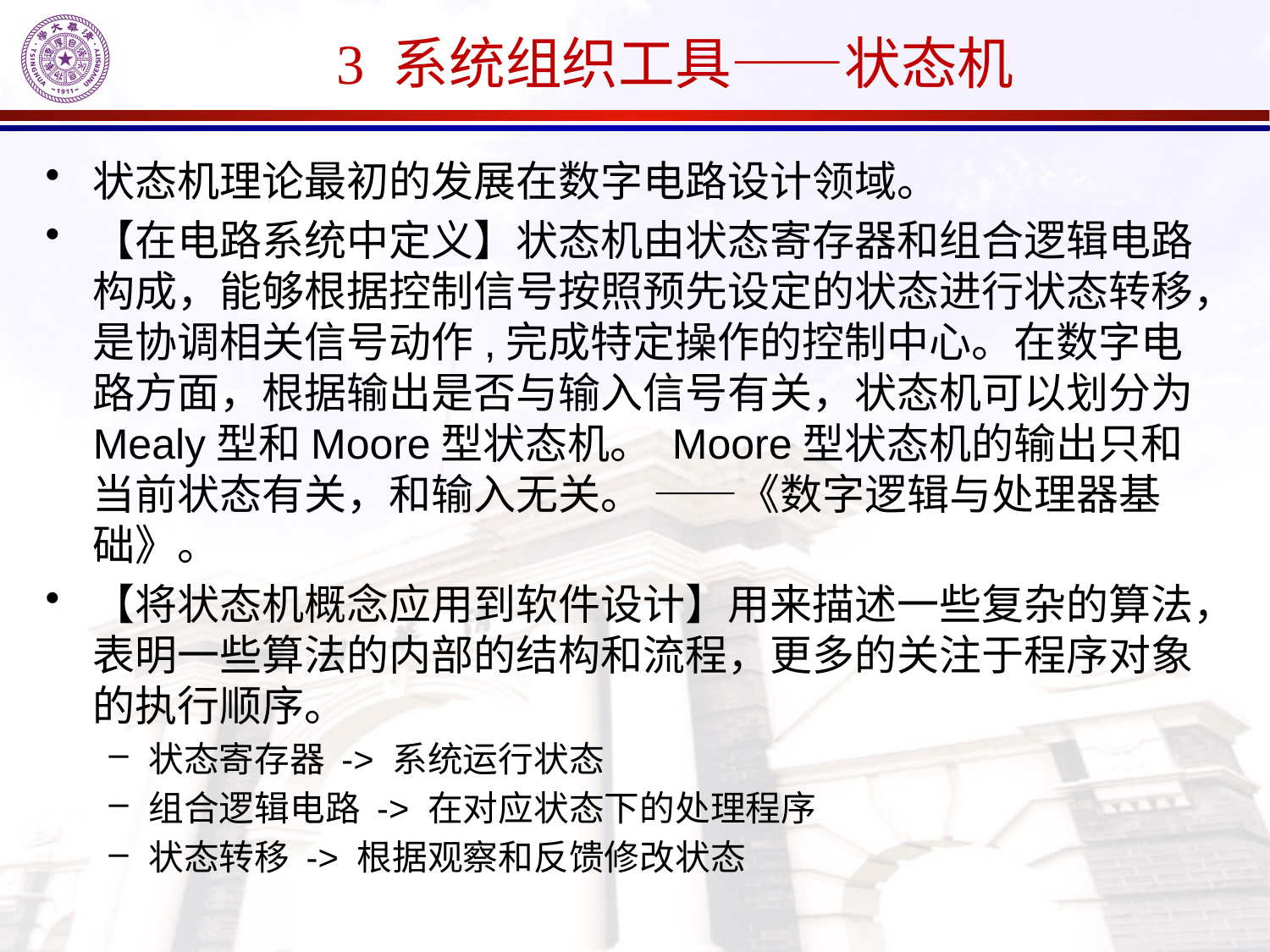

# 3 系统组织工具——状态机
状态机理论最初的发展在数字电路设计领域。
【在电路系统中定义】状态机由状态寄存器和组合逻辑电路构成，能够根据控制信号按照预先设定的状态进行状态转移，是协调相关信号动作,完成特定操作的控制中心。在数字电路方面，根据输出是否与输入信号有关，状态机可以划分为Mealy型和Moore型状态机。 Moore型状态机的输出只和当前状态有关，和输入无关。 ——《数字逻辑与处理器基础》。
【将状态机概念应用到软件设计】用来描述一些复杂的算法，表明一些算法的内部的结构和流程，更多的关注于程序对象的执行顺序。
状态寄存器 -> 系统运行状态
组合逻辑电路 -> 在对应状态下的处理程序
状态转移 -> 根据观察和反馈修改状态